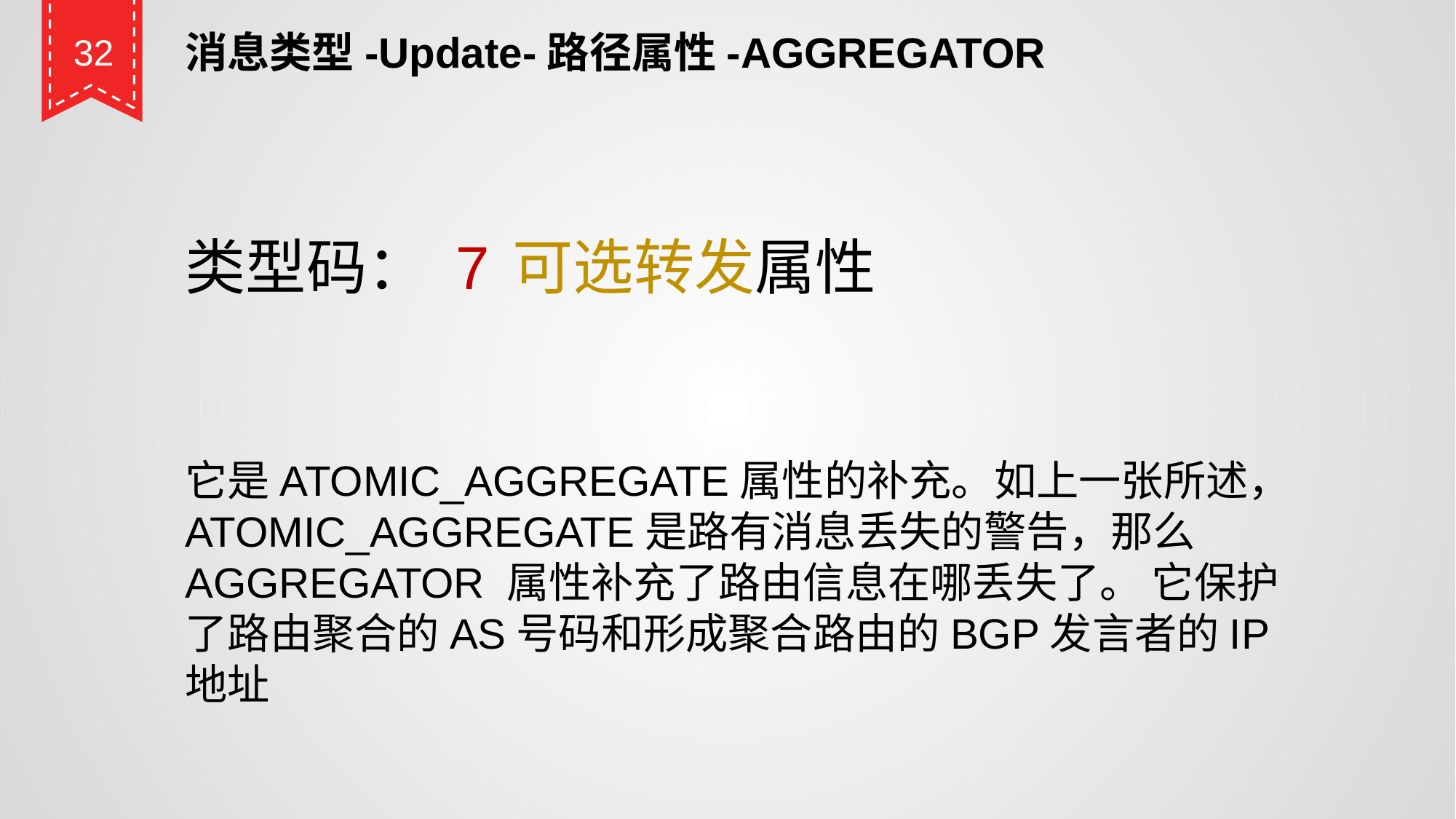

消息类型-Update-路径属性-AGGREGATOR
32
类型码： 7 	可选转发属性
它是ATOMIC_AGGREGATE属性的补充。如上一张所述，ATOMIC_AGGREGATE是路有消息丢失的警告，那么AGGREGATOR 属性补充了路由信息在哪丢失了。 它保护了路由聚合的AS号码和形成聚合路由的BGP发言者的IP地址